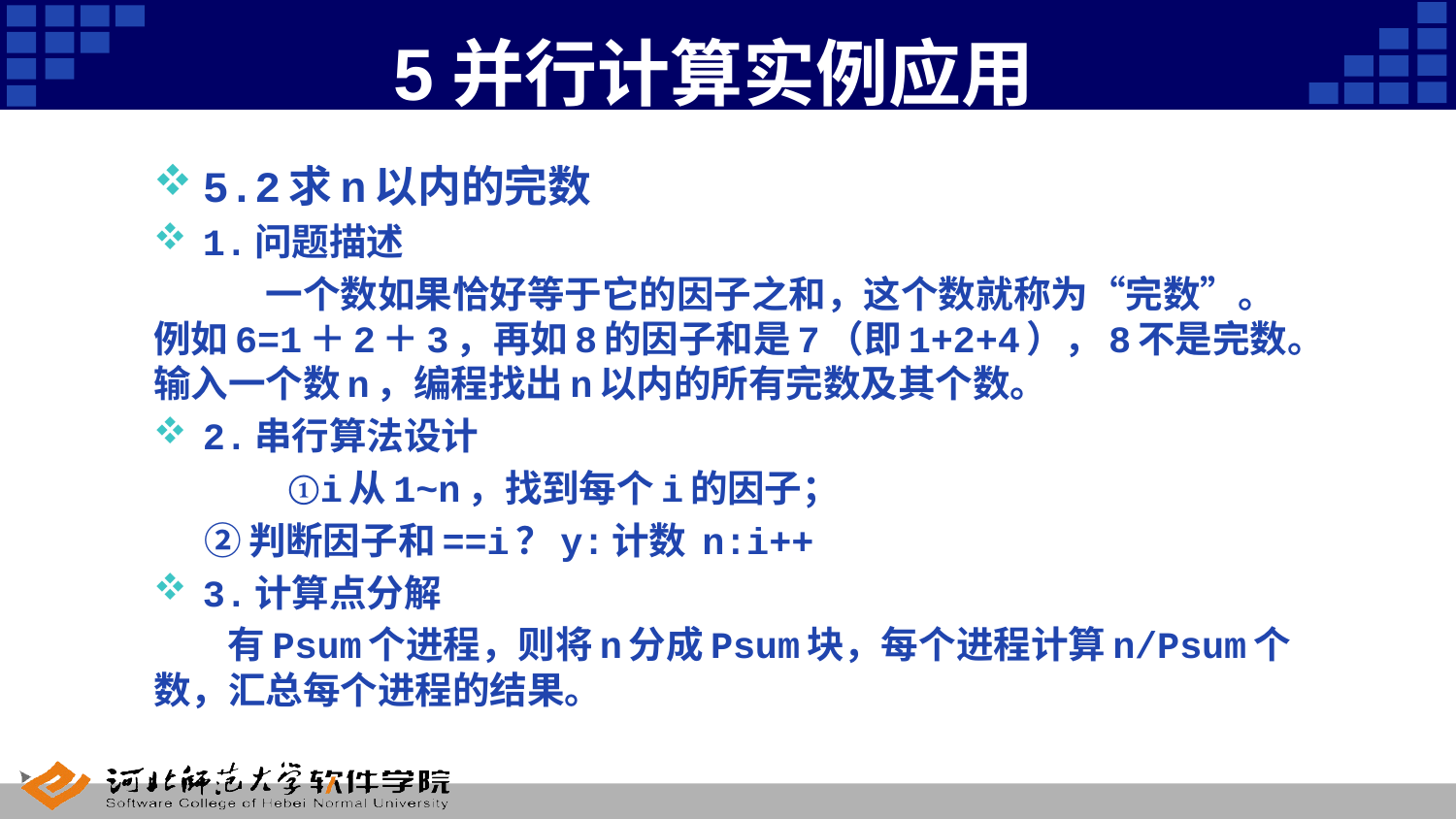

# 5并行计算实例应用
5.2求n以内的完数
1.问题描述
	一个数如果恰好等于它的因子之和，这个数就称为“完数”。例如6=1＋2＋3，再如8的因子和是7（即1+2+4），8不是完数。输入一个数n，编程找出n以内的所有完数及其个数。
2.串行算法设计
      ①i从1~n，找到每个i的因子；
      ②判断因子和==i？y:计数 n:i++
3.计算点分解
        有Psum个进程，则将n分成Psum块，每个进程计算n/Psum个数，汇总每个进程的结果。